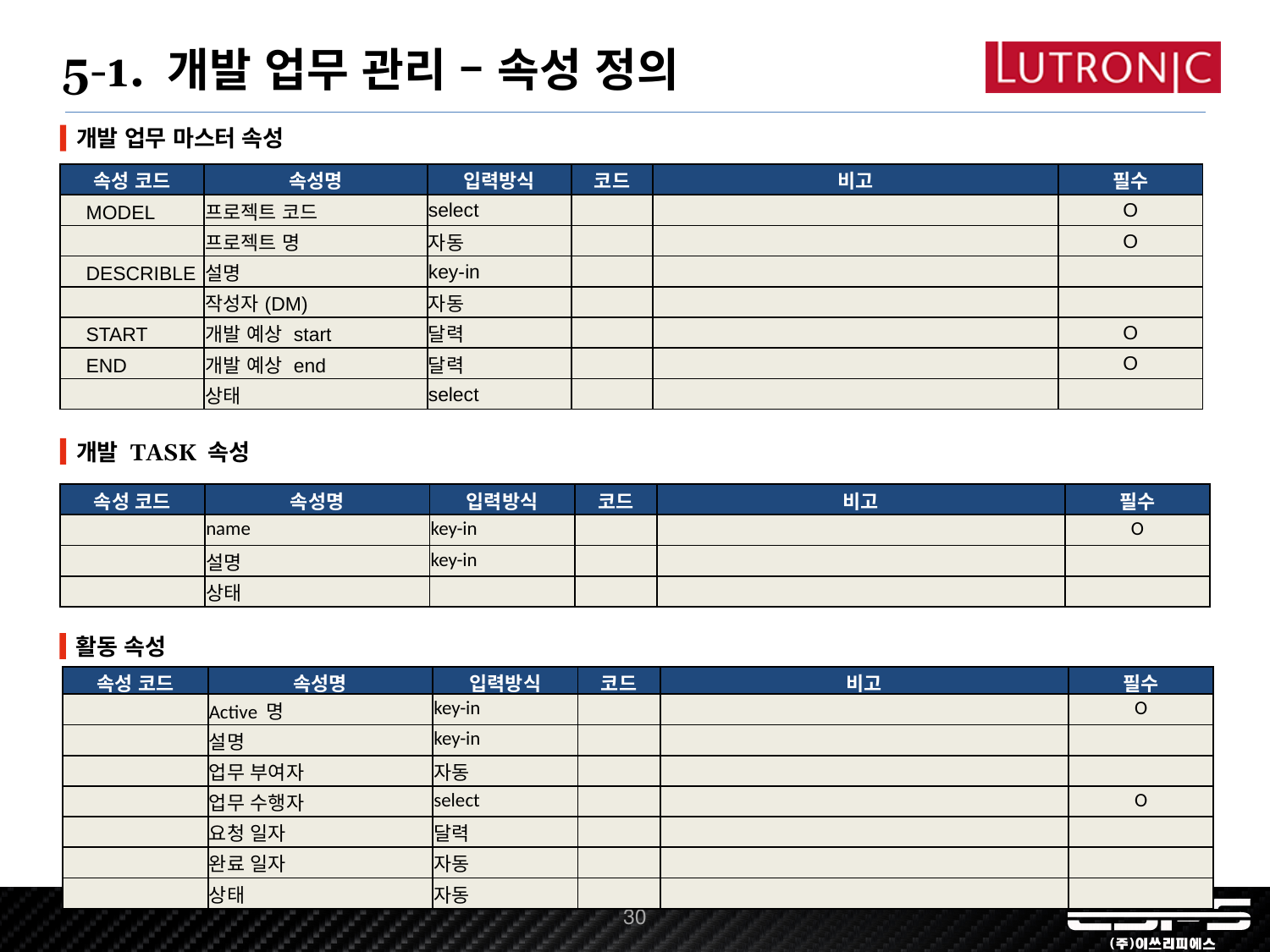

5-1. 개발 업무 관리 – 속성 정의
개발 업무 마스터 속성

| 속성 코드 | 속성명 | 입력방식 | 코드 | 비고 | 필수 |
| --- | --- | --- | --- | --- | --- |
| MODEL | 프로젝트 코드 | select |  |  | O |
|  | 프로젝트 명 | 자동 |  |  | O |
| DESCRIBLE | 설명 | key-in |  |  |  |
|  | 작성자(DM) | 자동 |  |  |  |
| START | 개발 예상 start | 달력 |  |  | O |
| END | 개발 예상 end | 달력 |  |  | O |
|  | 상태 | select |  |  |  |
개발 TASK 속성

| 속성 코드 | 속성명 | 입력방식 | 코드 | 비고 | 필수 |
| --- | --- | --- | --- | --- | --- |
|  | name | key-in |  |  | O |
|  | 설명 | key-in |  |  |  |
|  | 상태 |  |  |  |  |
활동 속성

| 속성 코드 | 속성명 | 입력방식 | 코드 | 비고 | 필수 |
| --- | --- | --- | --- | --- | --- |
|  | Active 명 | key-in |  |  | O |
|  | 설명 | key-in |  |  |  |
|  | 업무 부여자 | 자동 |  |  |  |
|  | 업무 수행자 | select |  |  | O |
|  | 요청 일자 | 달력 |  |  |  |
|  | 완료 일자 | 자동 |  |  |  |
|  | 상태 | 자동 |  |  |  |